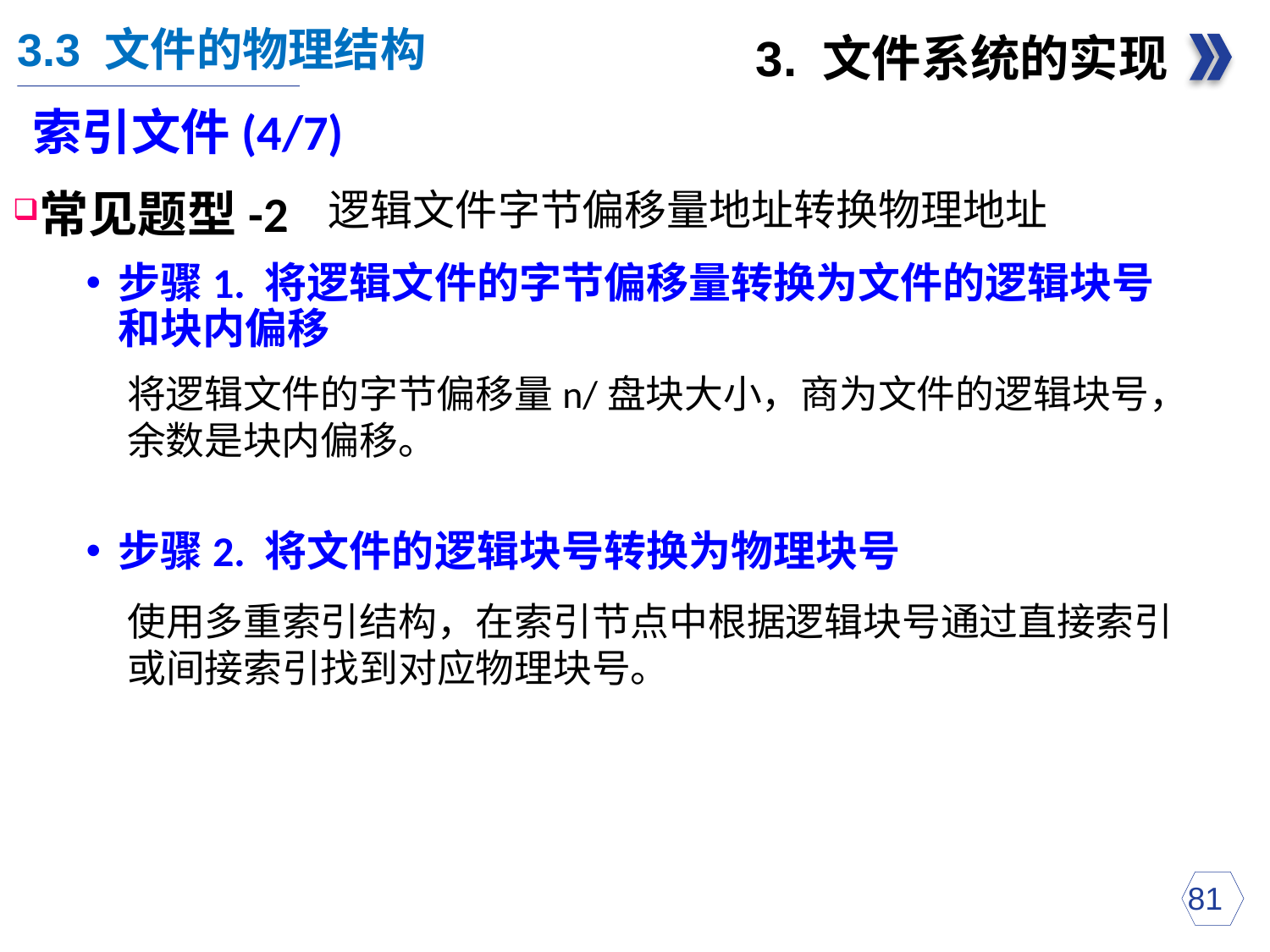

3.3 文件的物理结构
3. 文件系统的实现

索引文件(4/7)
常见题型-2
# 逻辑文件字节偏移量地址转换物理地址
步骤1. 将逻辑文件的字节偏移量转换为文件的逻辑块号和块内偏移

步骤2. 将文件的逻辑块号转换为物理块号
将逻辑文件的字节偏移量n/盘块大小，商为文件的逻辑块号，余数是块内偏移。
使用多重索引结构，在索引节点中根据逻辑块号通过直接索引或间接索引找到对应物理块号。

 81